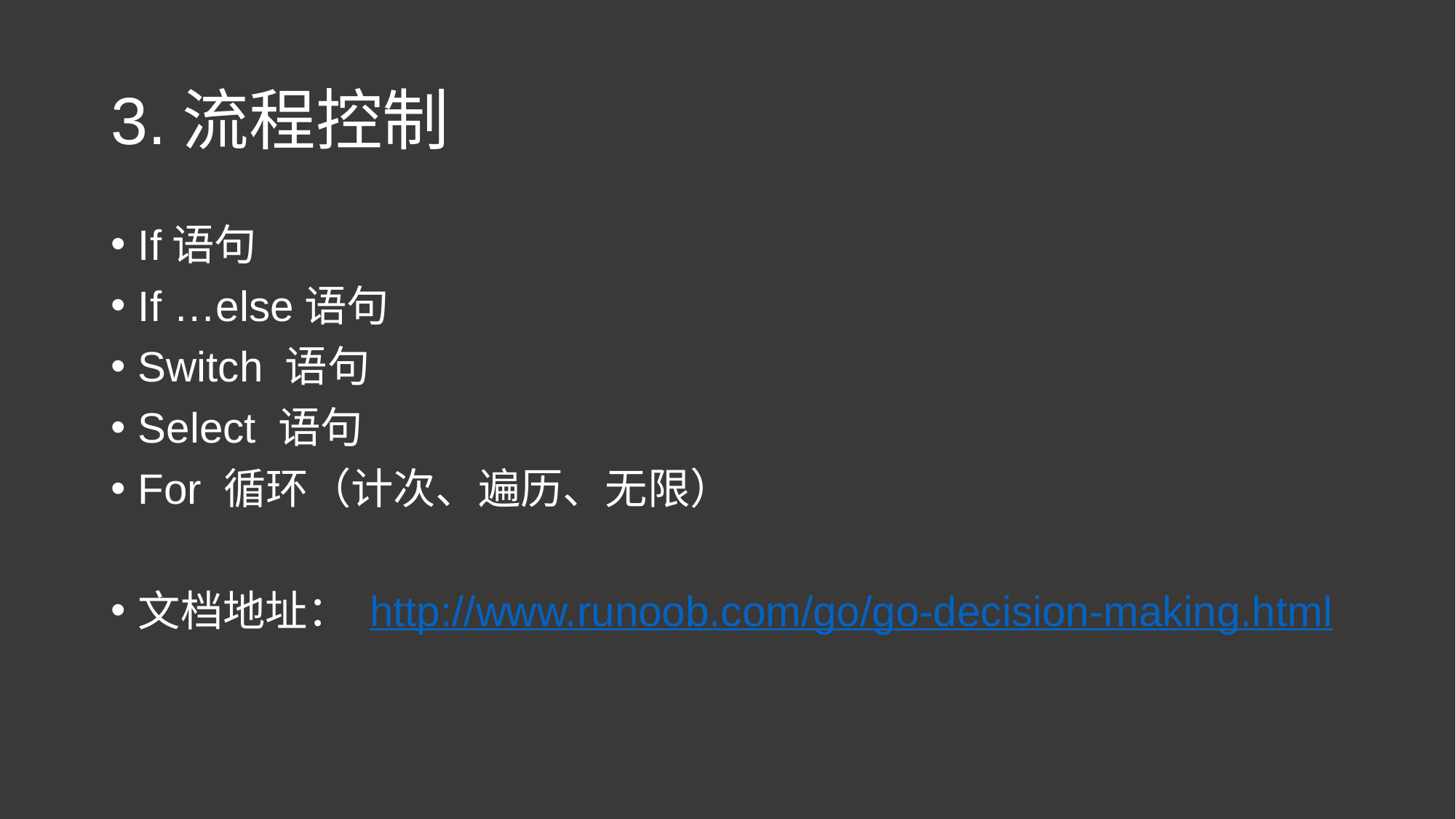

# 3.流程控制
If语句
If …else语句
Switch 语句
Select 语句
For 循环（计次、遍历、无限）

文档地址： http://www.runoob.com/go/go-decision-making.html